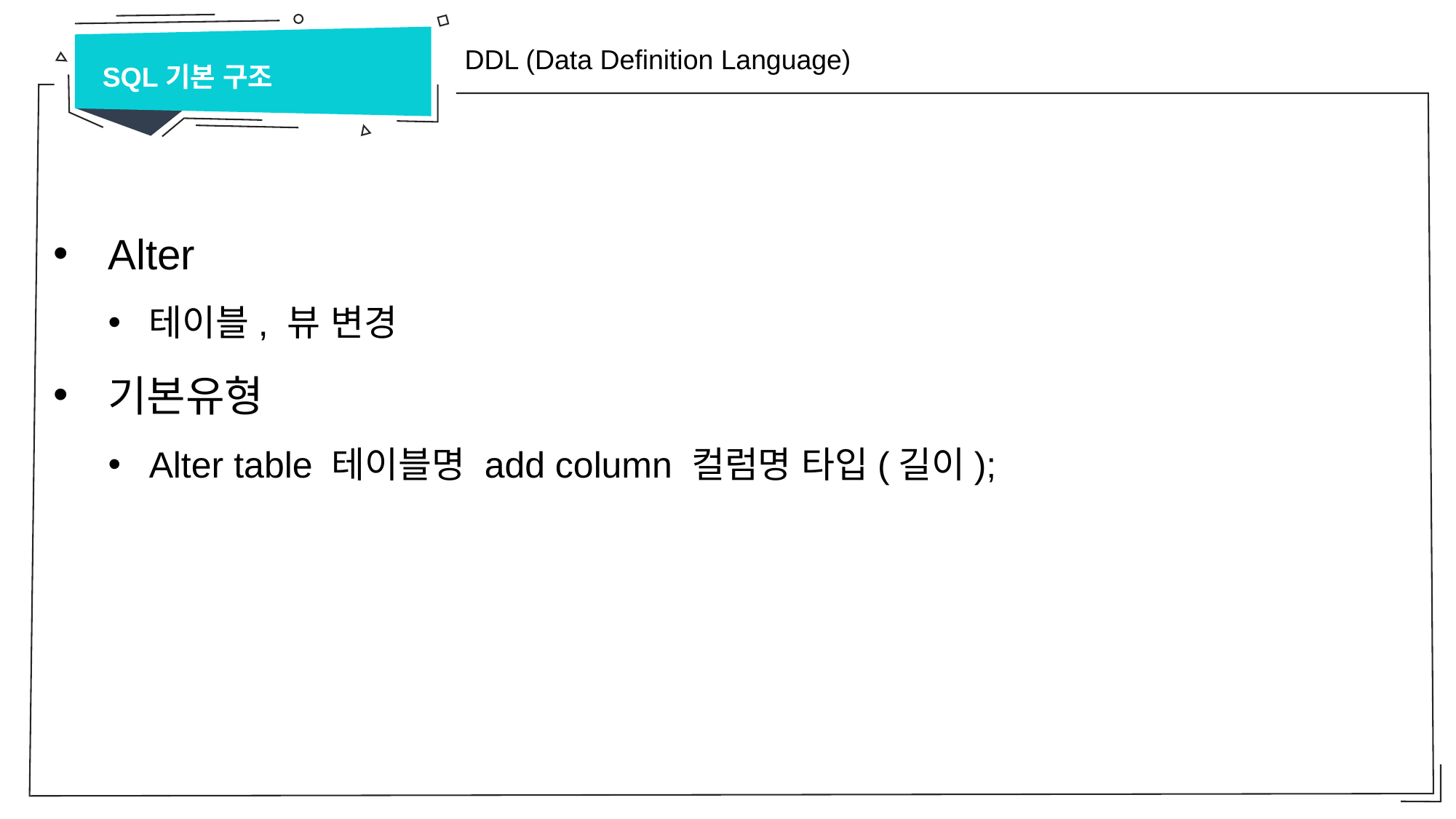

DDL (Data Definition Language)
SQL기본 구조
Alter
테이블, 뷰 변경
기본유형
Alter table 테이블명 add column 컬럼명 타입(길이);